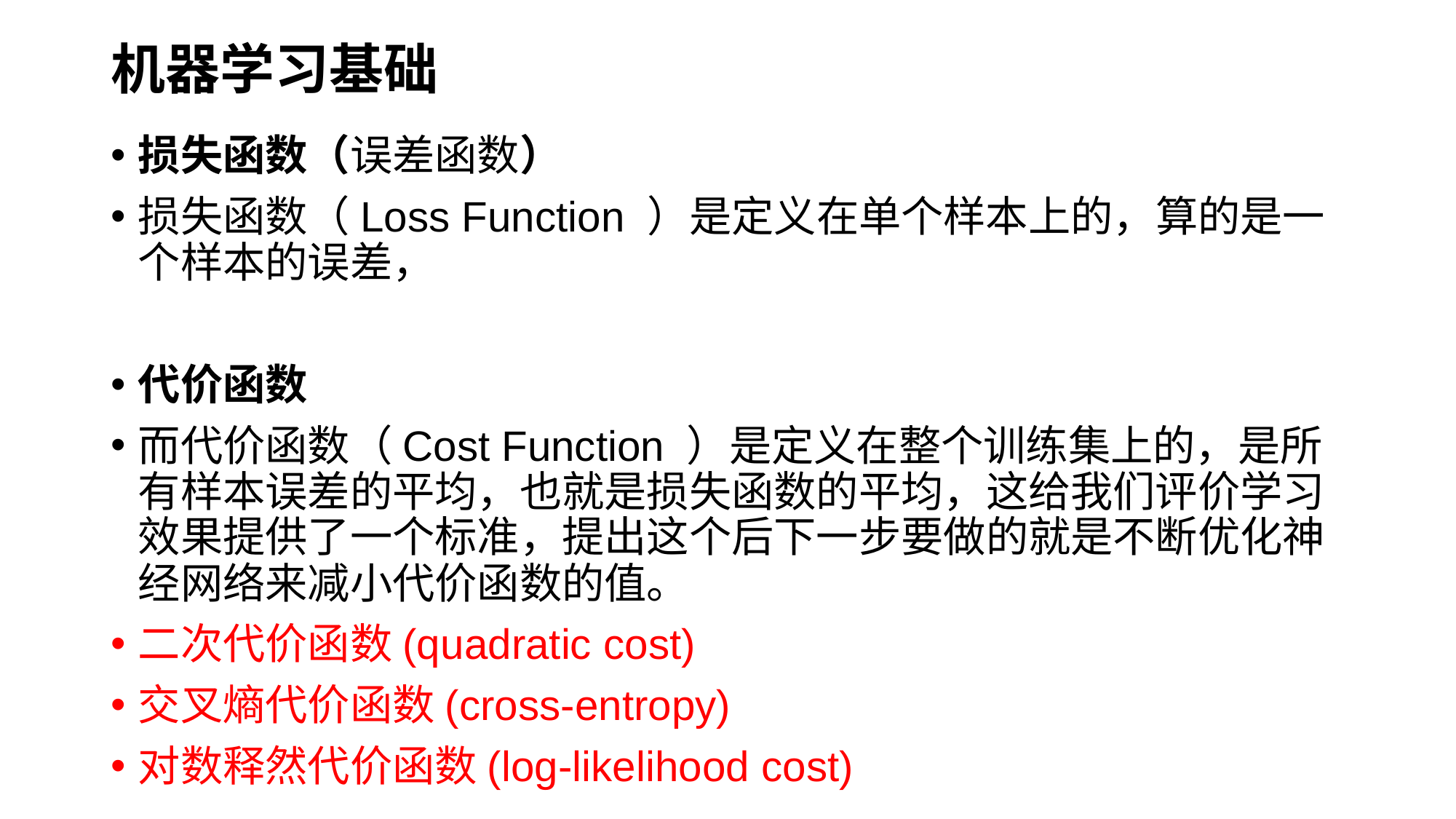

# 机器学习基础
损失函数（误差函数）
损失函数（Loss Function ）是定义在单个样本上的，算的是一个样本的误差，

代价函数
而代价函数（Cost Function ）是定义在整个训练集上的，是所有样本误差的平均，也就是损失函数的平均，这给我们评价学习效果提供了一个标准，提出这个后下一步要做的就是不断优化神经网络来减小代价函数的值。
二次代价函数(quadratic cost)
交叉熵代价函数(cross-entropy)
对数释然代价函数(log-likelihood cost)